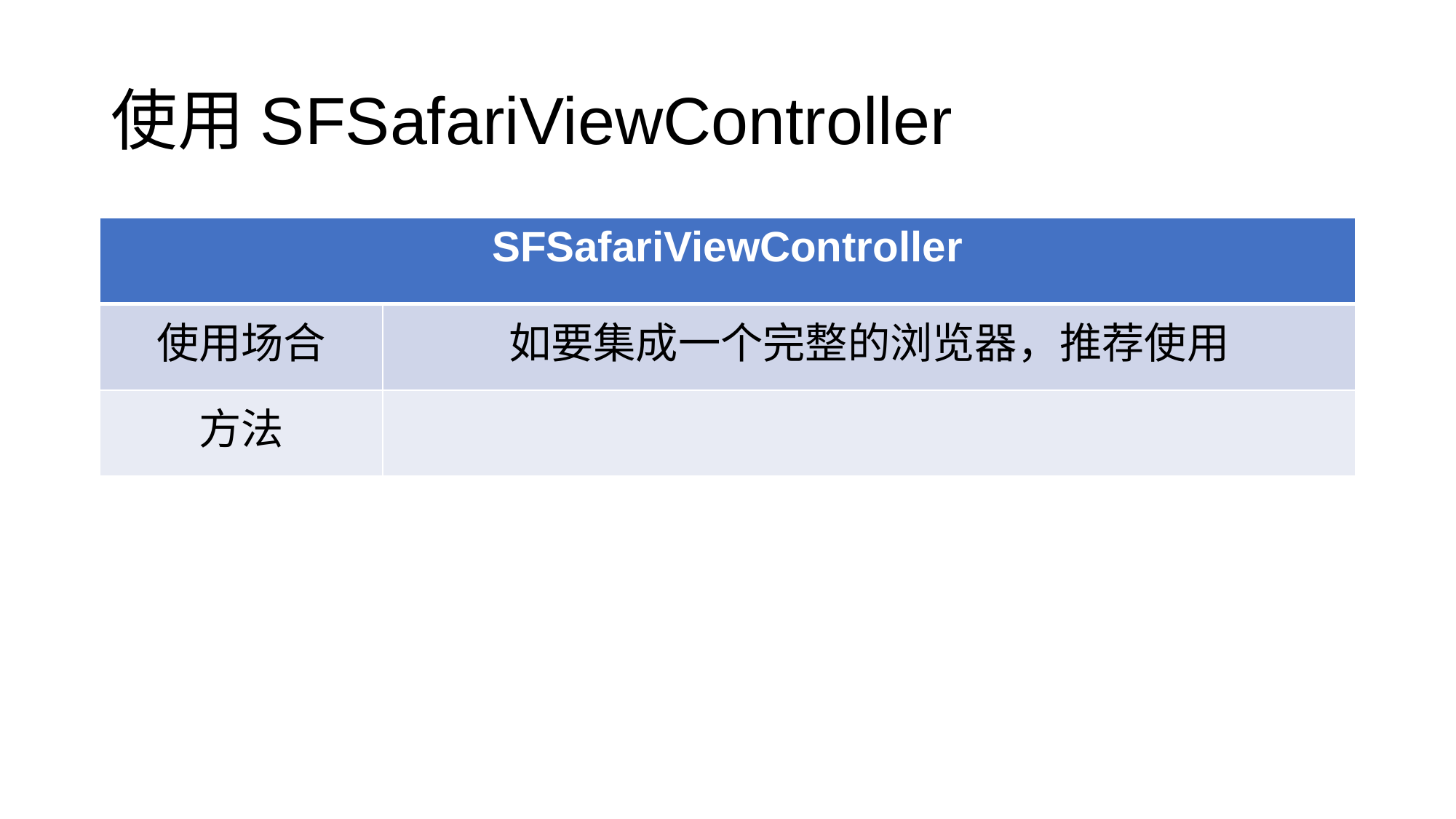

# 使用SFSafariViewController
| SFSafariViewController |  |
| --- | --- |
| 使用场合 | 如要集成一个完整的浏览器，推荐使用 |
| 方法 |  |